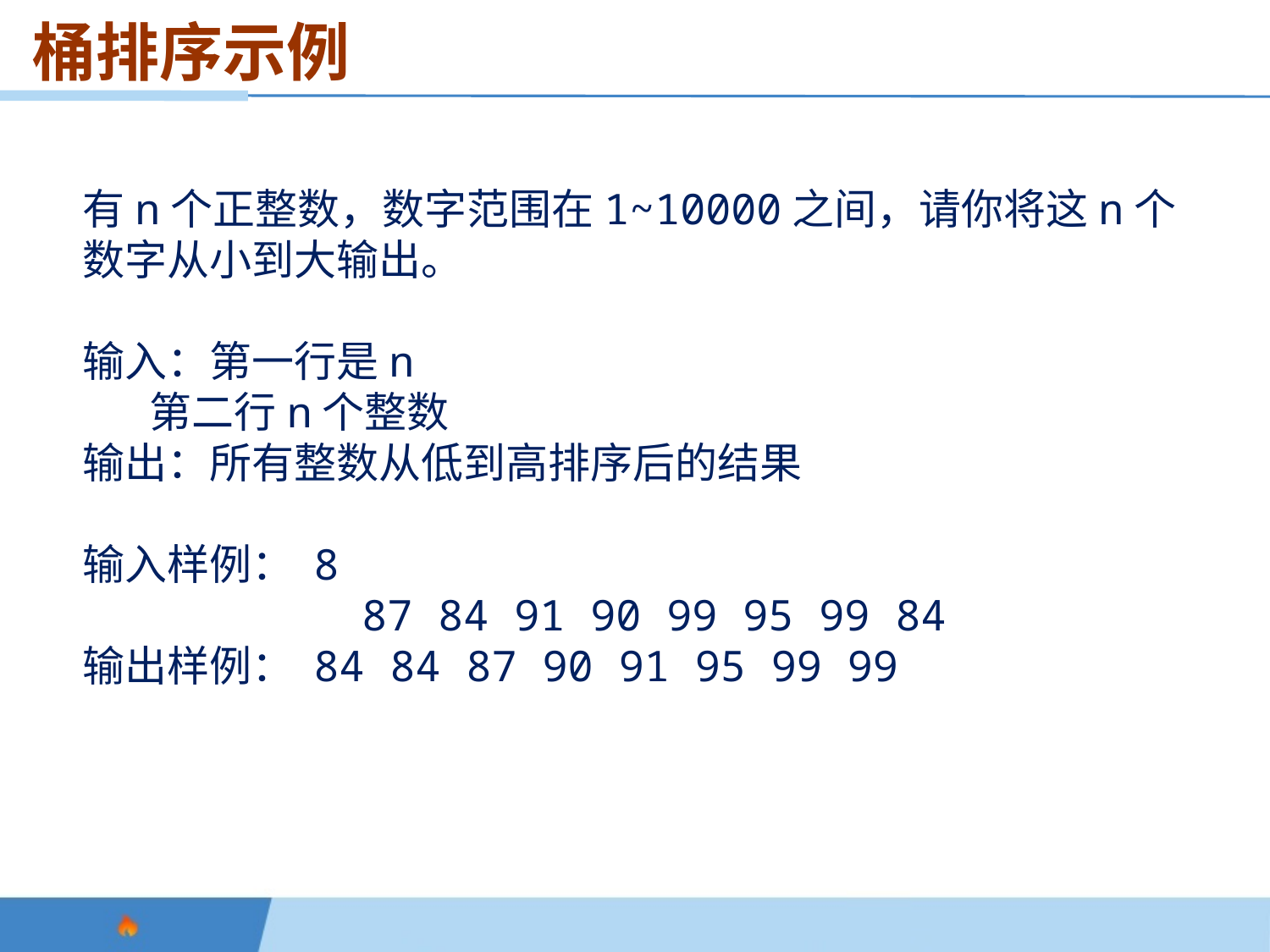

桶排序示例
有n个正整数，数字范围在1~10000之间，请你将这n个数字从小到大输出。

输入：第一行是n
      第二行n个整数
输出：所有整数从低到高排序后的结果

输入样例： 8
           87 84 91 90 99 95 99 84
输出样例： 84 84 87 90 91 95 99 99